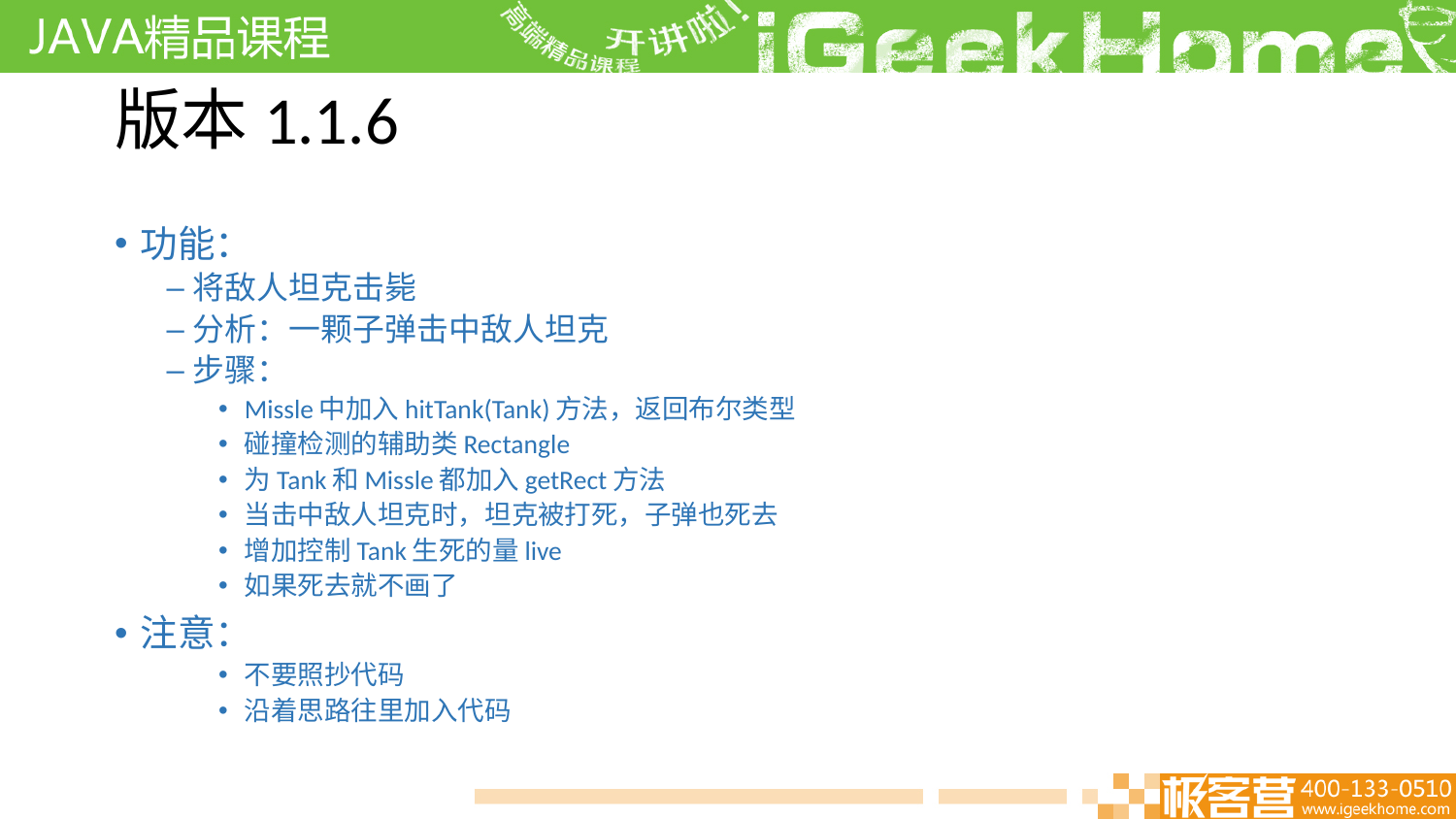

# 版本1.1.6
功能：
将敌人坦克击毙
分析：一颗子弹击中敌人坦克
步骤：
Missle中加入hitTank(Tank)方法，返回布尔类型
碰撞检测的辅助类Rectangle
为Tank和Missle都加入getRect方法
当击中敌人坦克时，坦克被打死，子弹也死去
增加控制Tank生死的量live
如果死去就不画了
注意：
不要照抄代码
沿着思路往里加入代码